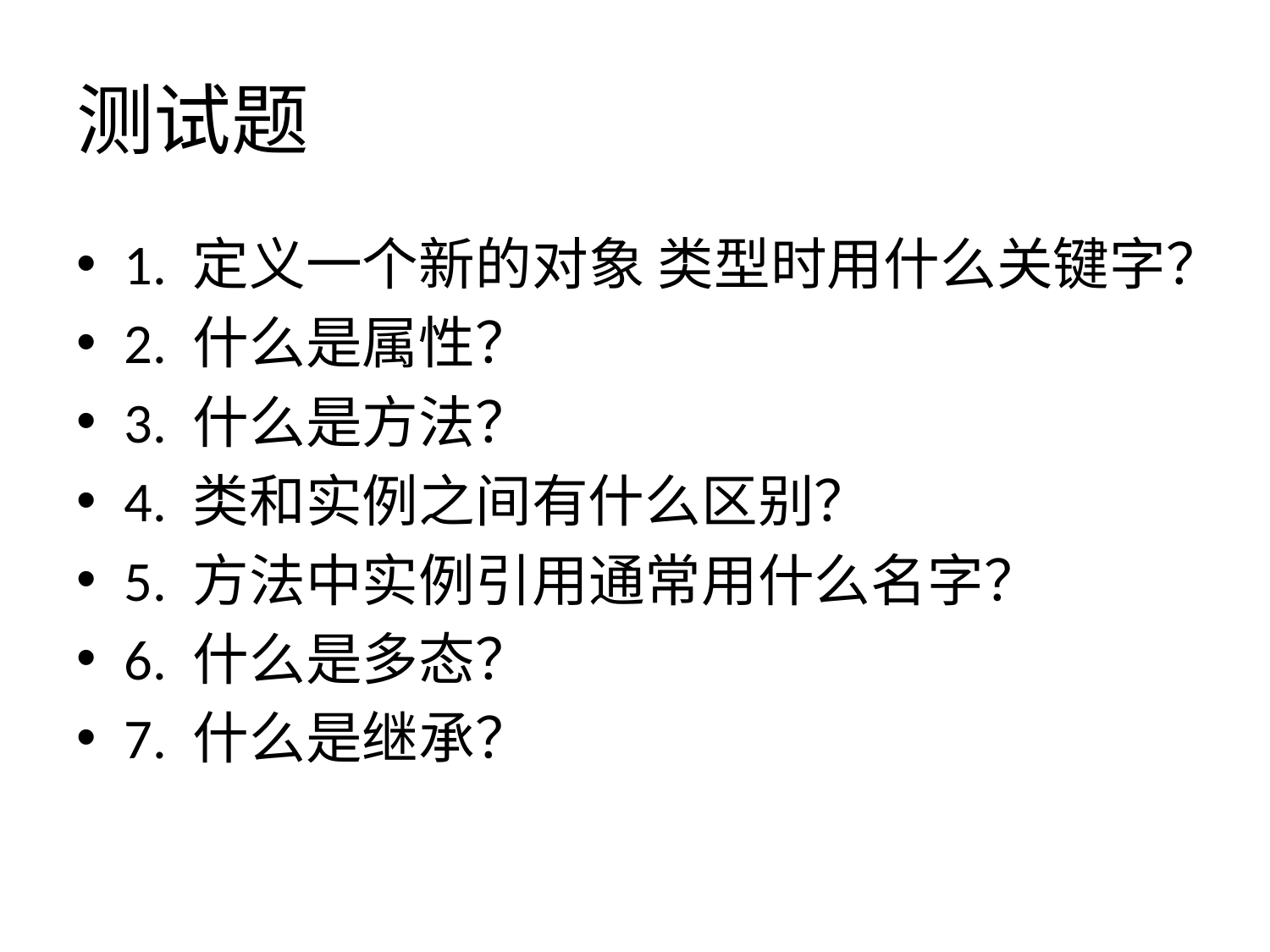

# 测试题
1. 定义一个新的对象 类型时用什么关键字？
2. 什么是属性？
3. 什么是方法？
4. 类和实例之间有什么区别？
5. 方法中实例引用通常用什么名字？
6. 什么是多态？
7. 什么是继承？